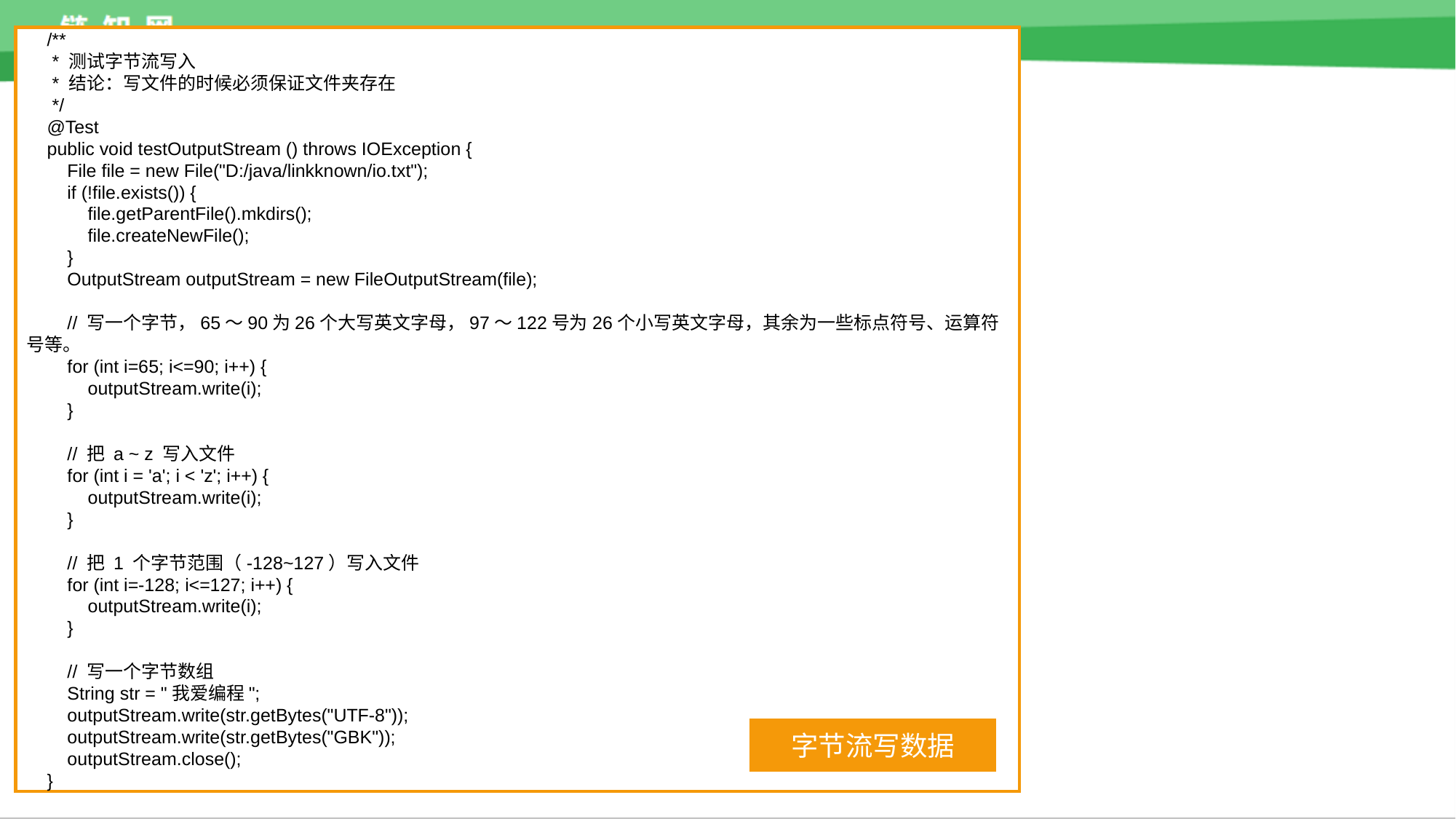

/**
     * 测试字节流写入
     * 结论：写文件的时候必须保证文件夹存在
     */
    @Test
    public void testOutputStream () throws IOException {
        File file = new File("D:/java/linkknown/io.txt");
        if (!file.exists()) {
            file.getParentFile().mkdirs();
            file.createNewFile();
        }
        OutputStream outputStream = new FileOutputStream(file);

        // 写一个字节，65～90为26个大写英文字母，97～122号为26个小写英文字母，其余为一些标点符号、运算符号等。
        for (int i=65; i<=90; i++) {
            outputStream.write(i);
        }

        // 把 a ~ z 写入文件
        for (int i = 'a'; i < 'z'; i++) {
            outputStream.write(i);
        }

        // 把 1 个字节范围（-128~127）写入文件
        for (int i=-128; i<=127; i++) {
            outputStream.write(i);
        }

        // 写一个字节数组
        String str = "我爱编程";
        outputStream.write(str.getBytes("UTF-8"));
        outputStream.write(str.getBytes("GBK"));
        outputStream.close();
    }
字节流写数据